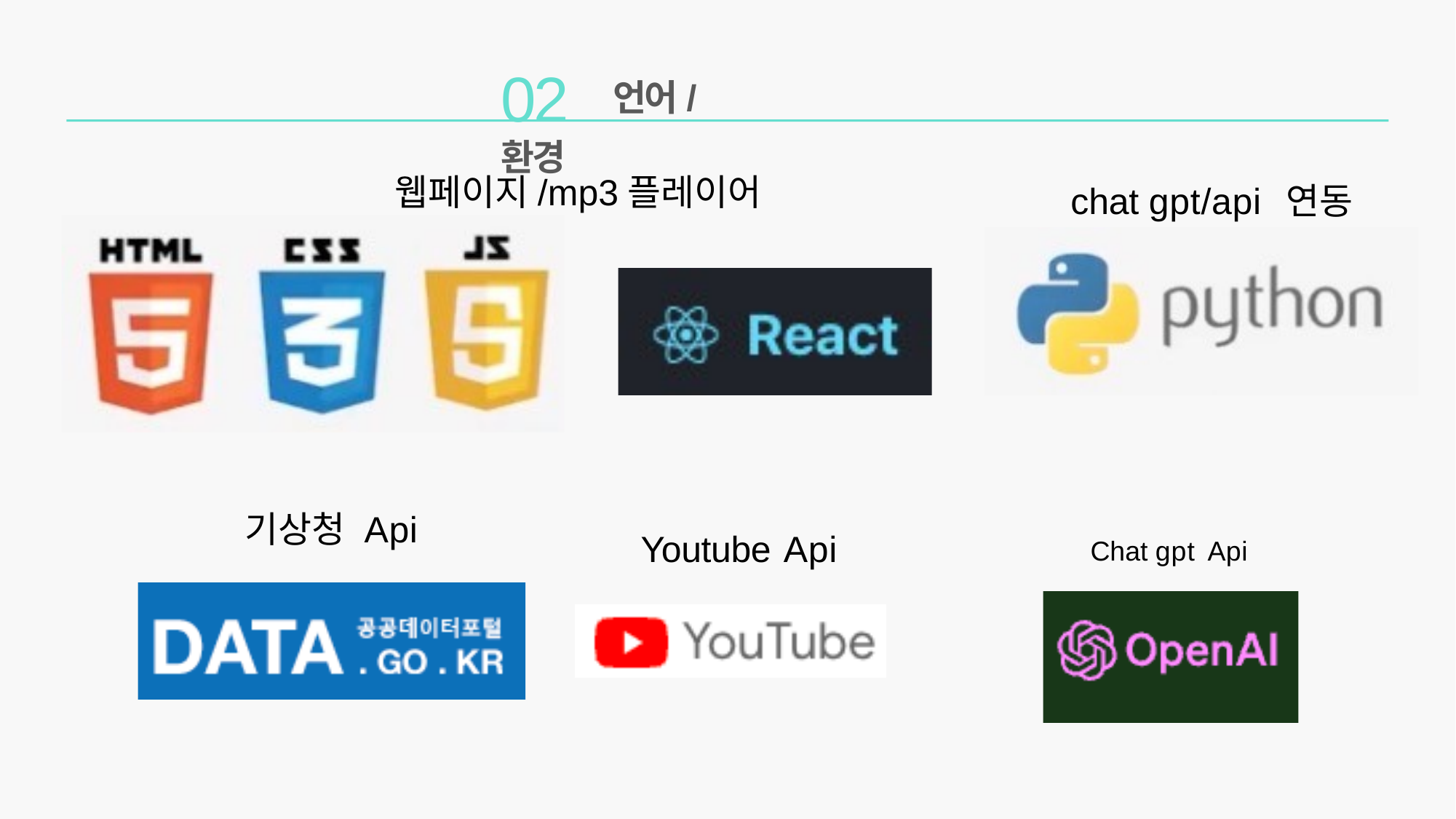

# 02 언어/환경
웹페이지/mp3플레이어
chat gpt/api 연동

기상청 Api
Youtube Api
Chat gpt Api